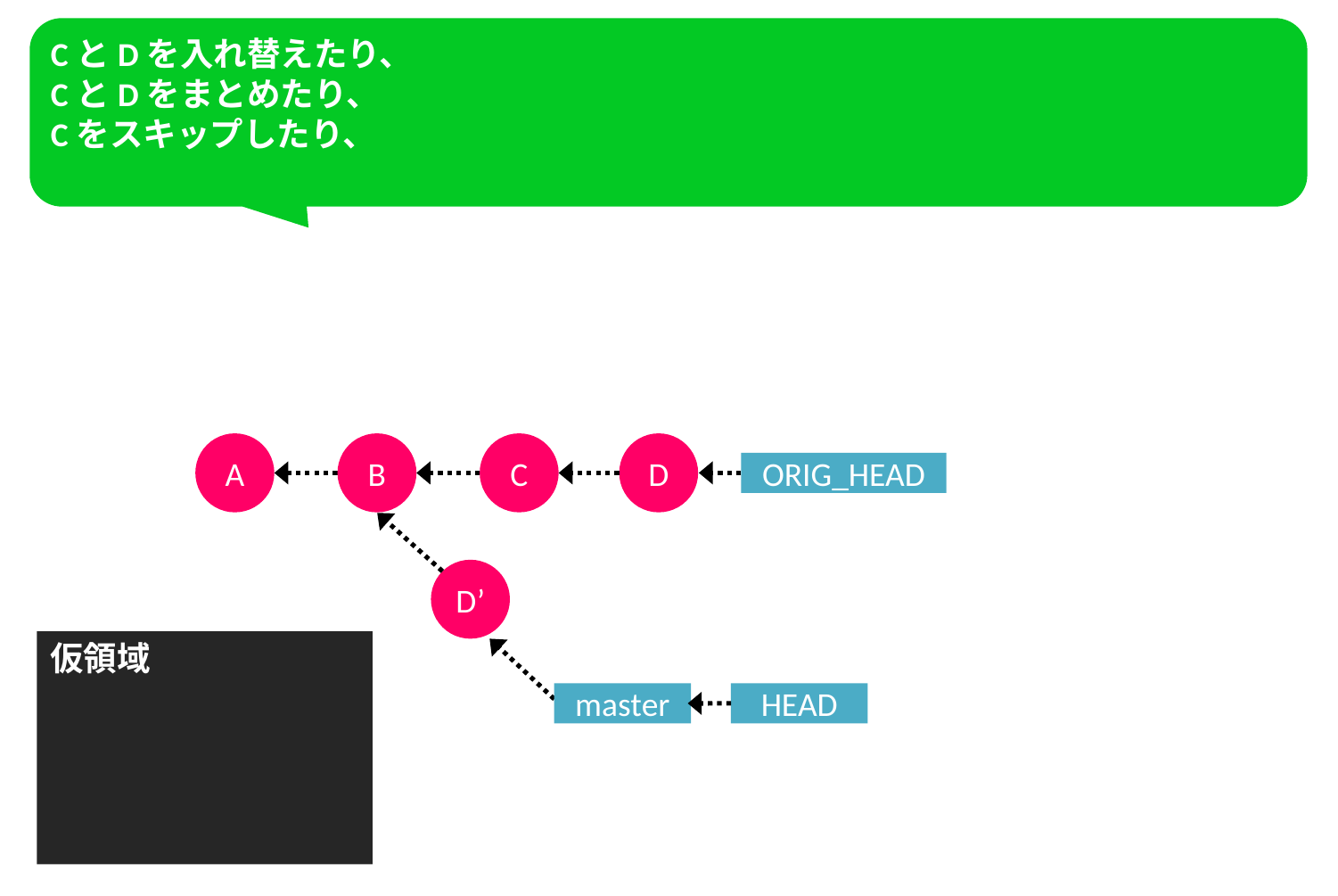

CとDを入れ替えたり、
CとDをまとめたり、
Cをスキップしたり、

A
B
C
D
ORIG_HEAD
D’
仮領域
master
HEAD